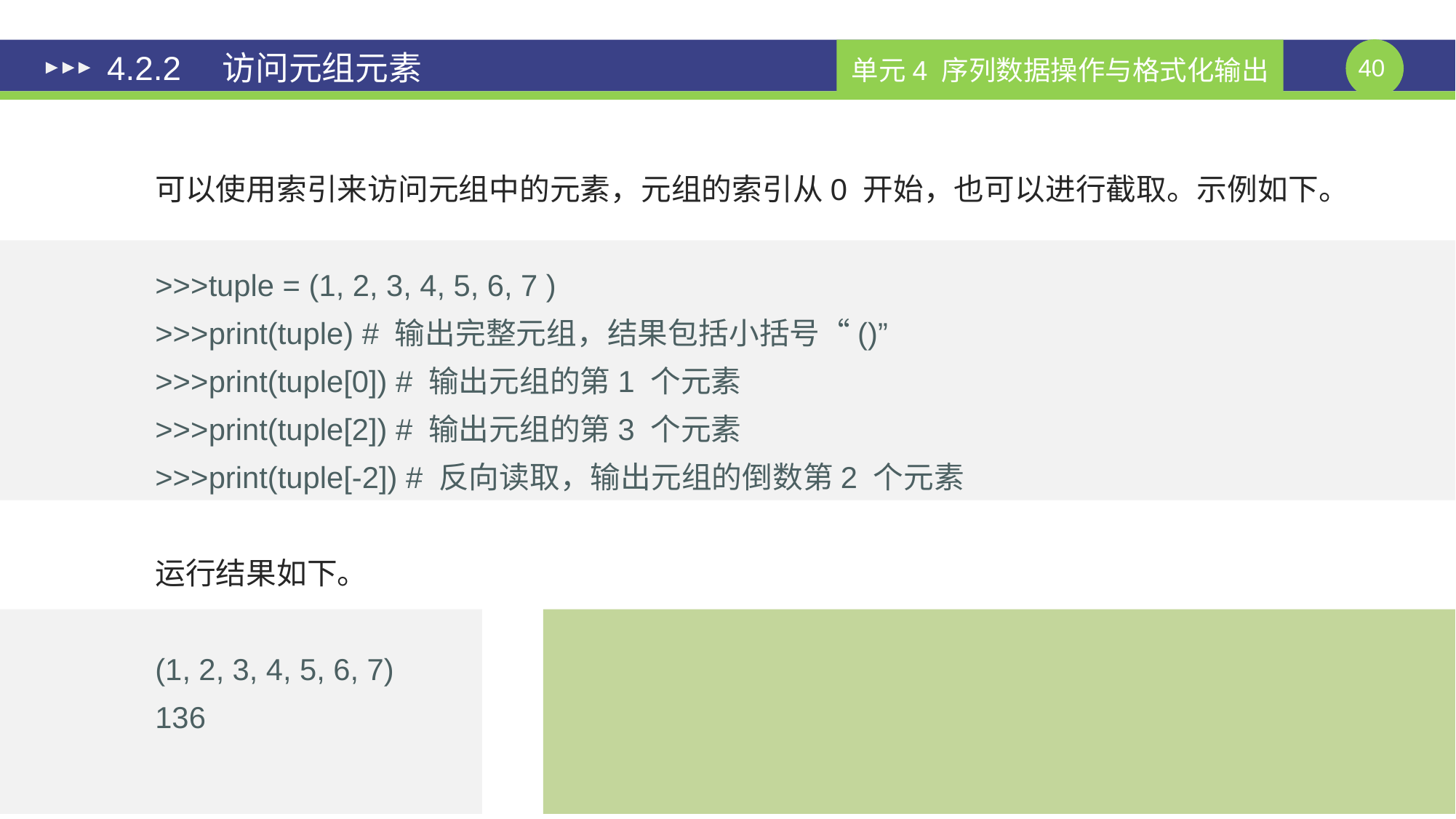

# 4.2.2　访问元组元素
可以使用索引来访问元组中的元素，元组的索引从0 开始，也可以进行截取。示例如下。

>>>tuple = (1, 2, 3, 4, 5, 6, 7 )
>>>print(tuple) # 输出完整元组，结果包括小括号“()”
>>>print(tuple[0]) # 输出元组的第1 个元素
>>>print(tuple[2]) # 输出元组的第3 个元素
>>>print(tuple[-2]) # 反向读取，输出元组的倒数第2 个元素

运行结果如下。

(1, 2, 3, 4, 5, 6, 7)
136